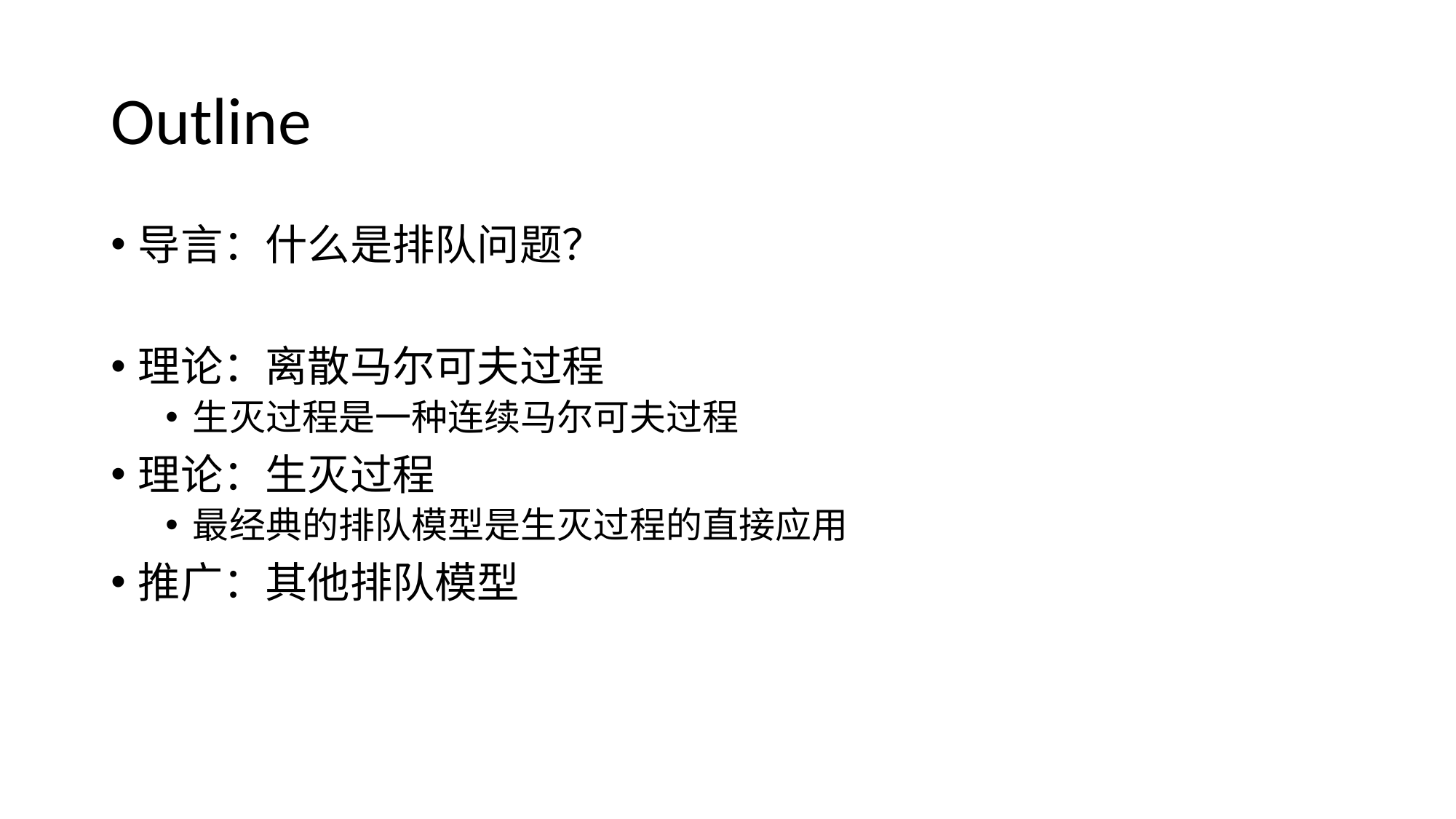

# Outline
导言：什么是排队问题？

理论：离散马尔可夫过程
生灭过程是一种连续马尔可夫过程
理论：生灭过程
最经典的排队模型是生灭过程的直接应用
推广：其他排队模型